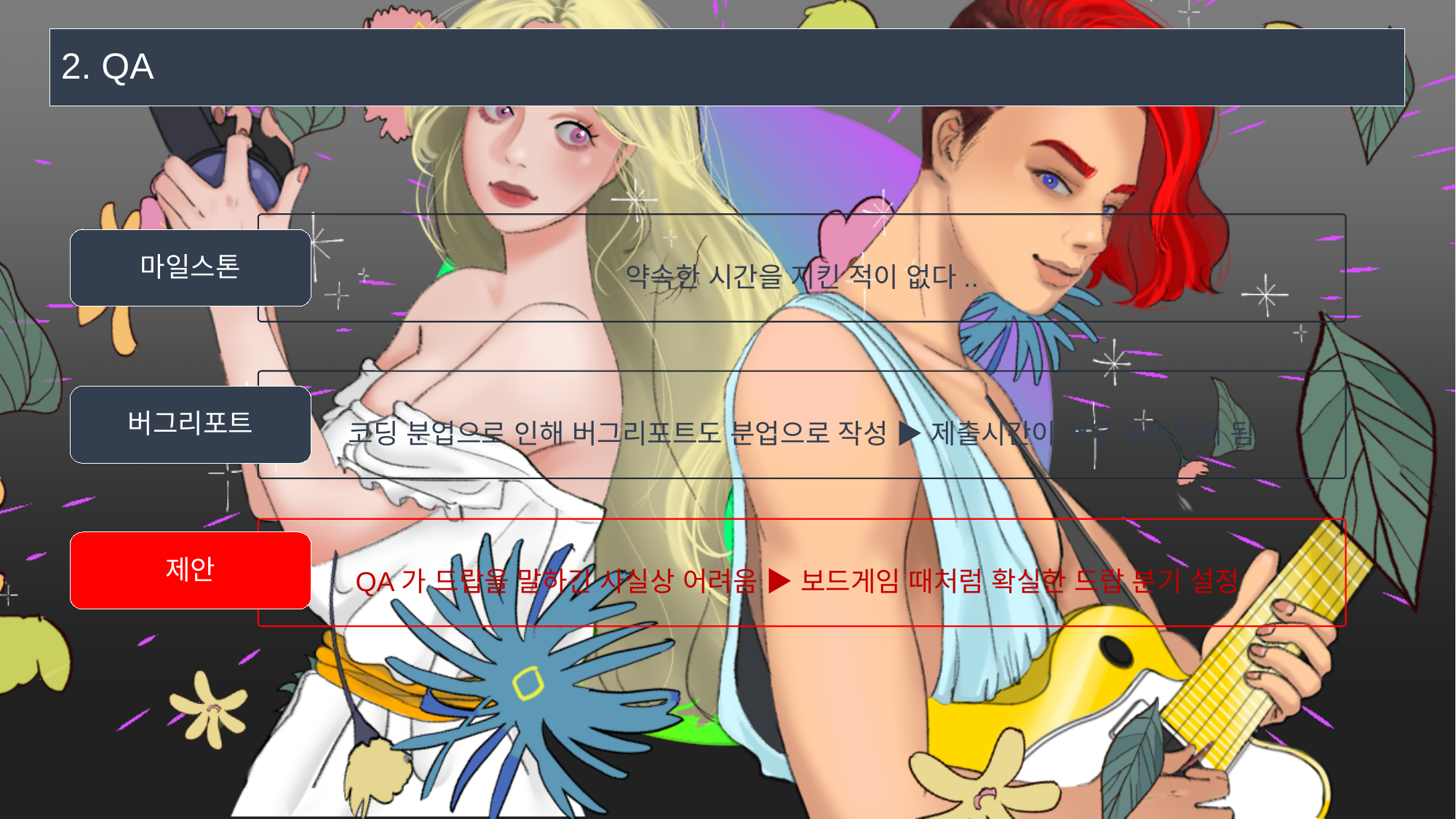

# 2. QA

약속한 시간을 지킨 적이 없다..
마일스톤
코딩 분업으로 인해 버그리포트도 분업으로 작성 ▶ 제출시간이 매우 늦어지게 됨
버그리포트
QA가 드랍을 말하긴 사실상 어려움 ▶ 보드게임 때처럼 확실한 드랍 분기 설정
제안